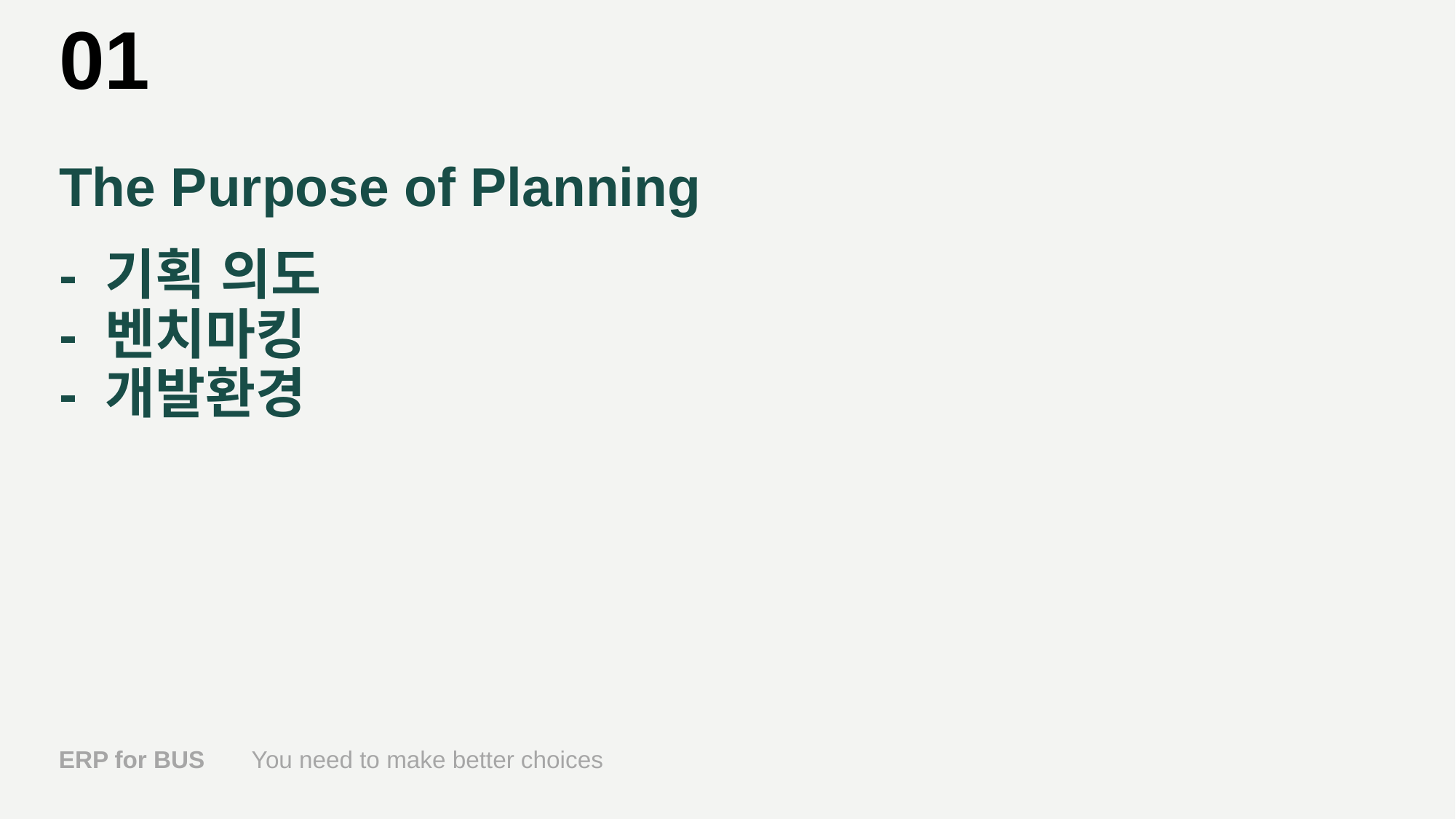

# 01 The Purpose of Planning ㅇ - 기획 의도 - 벤치마킹 - 개발환경
ERP for BUS       You need to make better choices